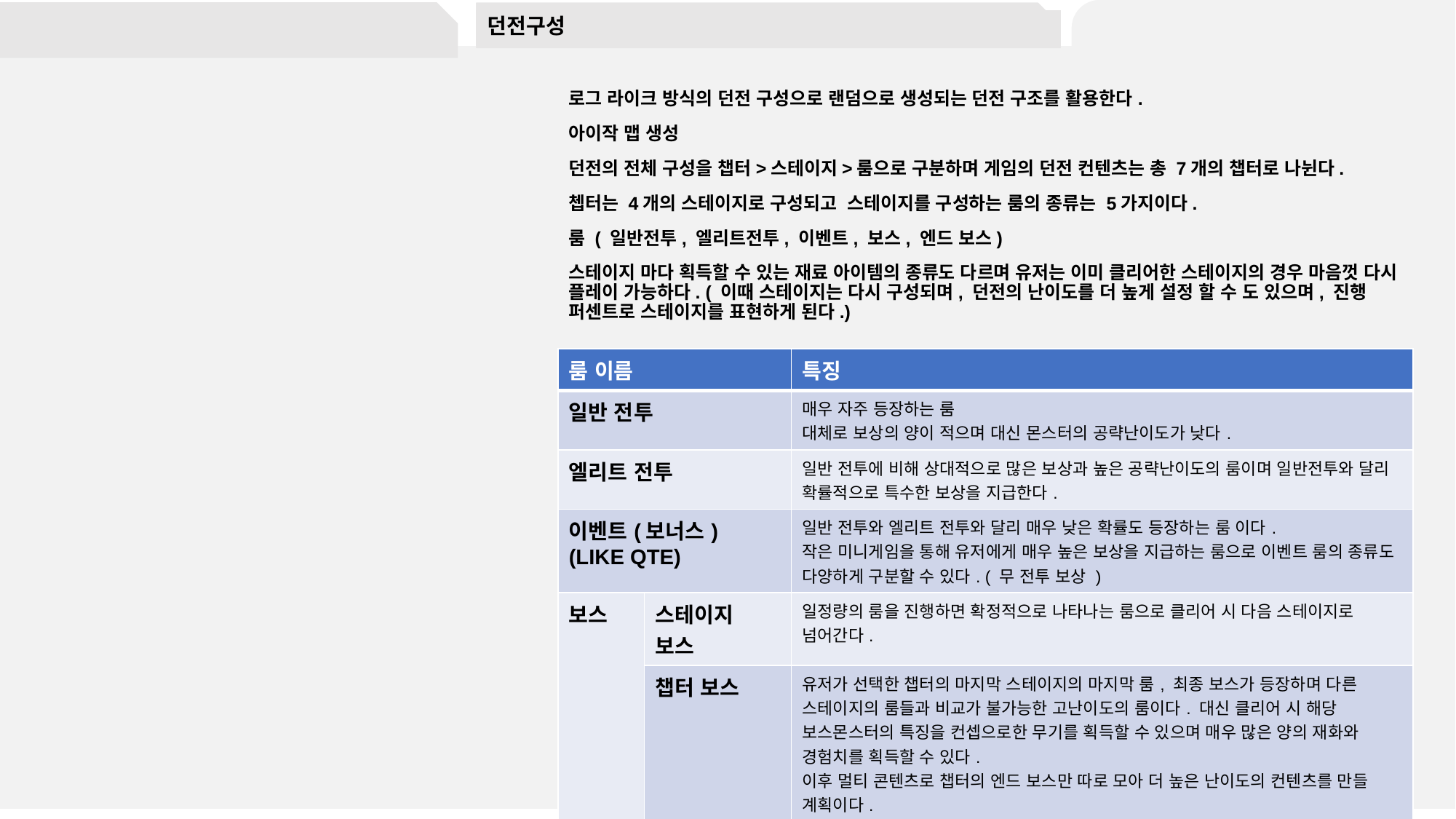

던전구성
#
로그 라이크 방식의 던전 구성으로 랜덤으로 생성되는 던전 구조를 활용한다.
아이작 맵 생성
던전의 전체 구성을 챕터>스테이지>룸으로 구분하며 게임의 던전 컨텐츠는 총 7개의 챕터로 나뉜다.
쳅터는 4개의 스테이지로 구성되고  스테이지를 구성하는 룸의 종류는 5가지이다.
룸 ( 일반전투, 엘리트전투, 이벤트, 보스, 엔드 보스)
스테이지 마다 획득할 수 있는 재료 아이템의 종류도 다르며 유저는 이미 클리어한 스테이지의 경우 마음껏 다시 플레이 가능하다. ( 이때 스테이지는 다시 구성되며, 던전의 난이도를 더 높게 설정 할 수 도 있으며, 진행 퍼센트로 스테이지를 표현하게 된다.)

| 룸 이름 |  | 특징 |
| --- | --- | --- |
| 일반 전투 |  | 매우 자주 등장하는 룸 대체로 보상의 양이 적으며 대신 몬스터의 공략난이도가 낮다. |
| 엘리트 전투 |  | 일반 전투에 비해 상대적으로 많은 보상과 높은 공략난이도의 룸이며 일반전투와 달리 확률적으로 특수한 보상을 지급한다. |
| 이벤트(보너스) (LIKE QTE) |  | 일반 전투와 엘리트 전투와 달리 매우 낮은 확률도 등장하는 룸 이다. 작은 미니게임을 통해 유저에게 매우 높은 보상을 지급하는 룸으로 이벤트 룸의 종류도 다양하게 구분할 수 있다. ( 무 전투 보상 ) |
| 보스 | 스테이지 보스 | 일정량의 룸을 진행하면 확정적으로 나타나는 룸으로 클리어 시 다음 스테이지로 넘어간다. |
|  | 챕터 보스 | 유저가 선택한 챕터의 마지막 스테이지의 마지막 룸, 최종 보스가 등장하며 다른 스테이지의 룸들과 비교가 불가능한 고난이도의 룸이다. 대신 클리어 시 해당 보스몬스터의 특징을 컨셉으로한 무기를 획득할 수 있으며 매우 많은 양의 재화와 경험치를 획득할 수 있다. 이후 멀티 콘텐츠로 챕터의 엔드 보스만 따로 모아 더 높은 난이도의 컨텐츠를 만들 계획이다. |